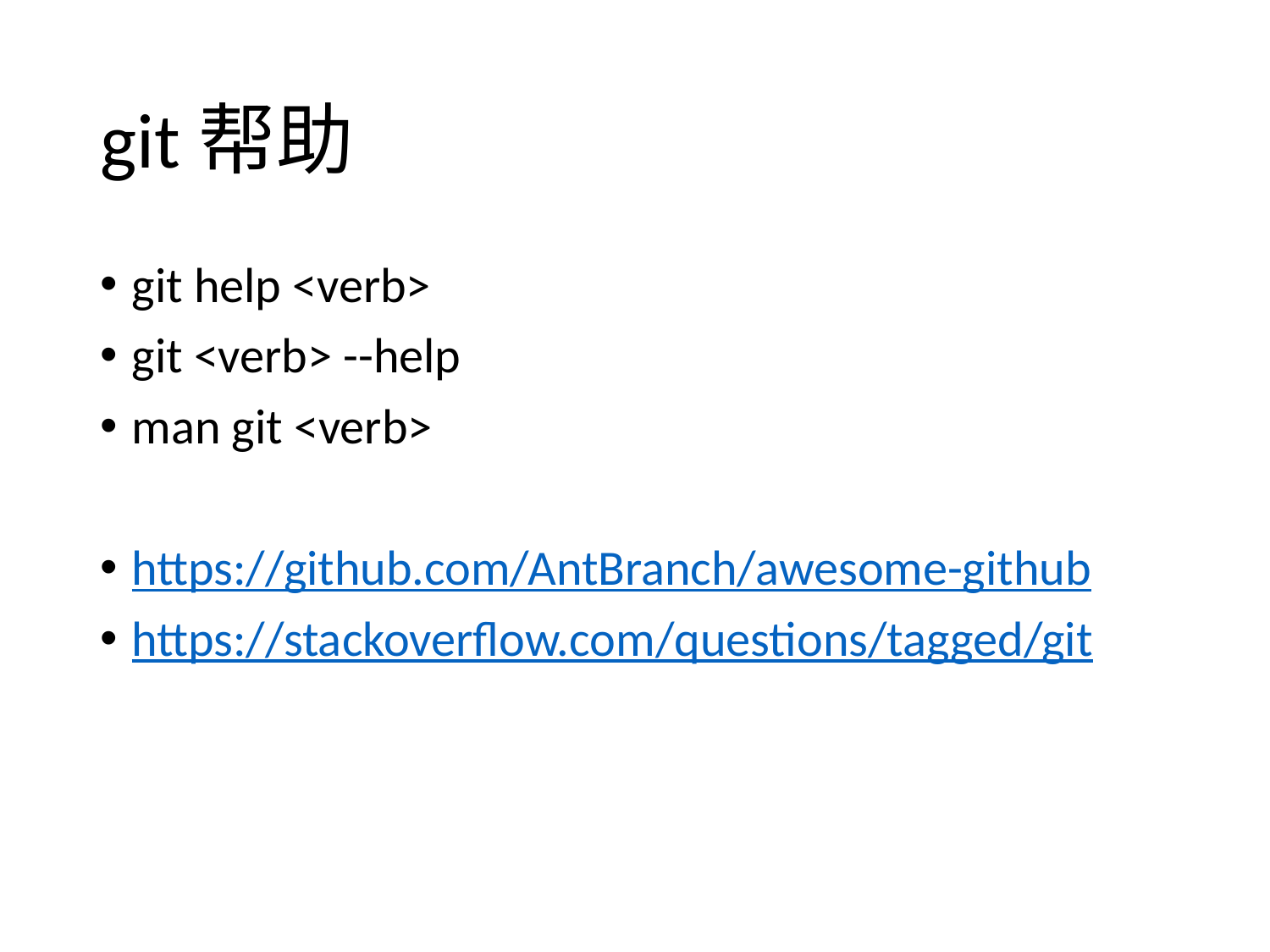

# git帮助
git help <verb>
git <verb> --help
man git <verb>

https://github.com/AntBranch/awesome-github
https://stackoverflow.com/questions/tagged/git